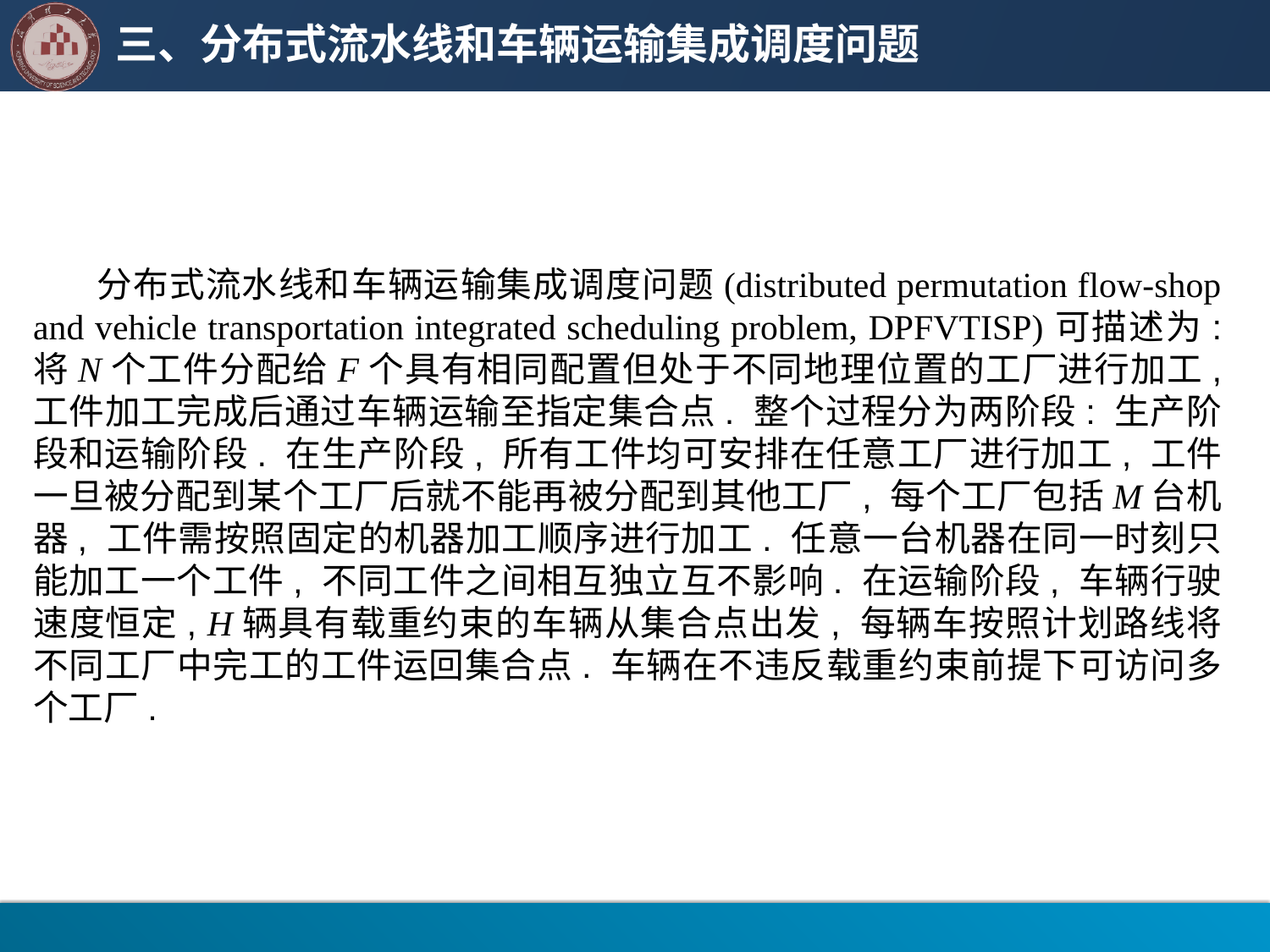

# 三、分布式流水线和车辆运输集成调度问题

分布式流水线和车辆运输集成调度问题(distributed permutation flow-shop and vehicle transportation integrated scheduling problem, DPFVTISP)可描述为: 将N个工件分配给F个具有相同配置但处于不同地理位置的工厂进行加工, 工件加工完成后通过车辆运输至指定集合点. 整个过程分为两阶段: 生产阶段和运输阶段. 在生产阶段, 所有工件均可安排在任意工厂进行加工, 工件一旦被分配到某个工厂后就不能再被分配到其他工厂, 每个工厂包括M台机器, 工件需按照固定的机器加工顺序进行加工. 任意一台机器在同一时刻只能加工一个工件, 不同工件之间相互独立互不影响. 在运输阶段, 车辆行驶速度恒定, H辆具有载重约束的车辆从集合点出发, 每辆车按照计划路线将不同工厂中完工的工件运回集合点. 车辆在不违反载重约束前提下可访问多个工厂.